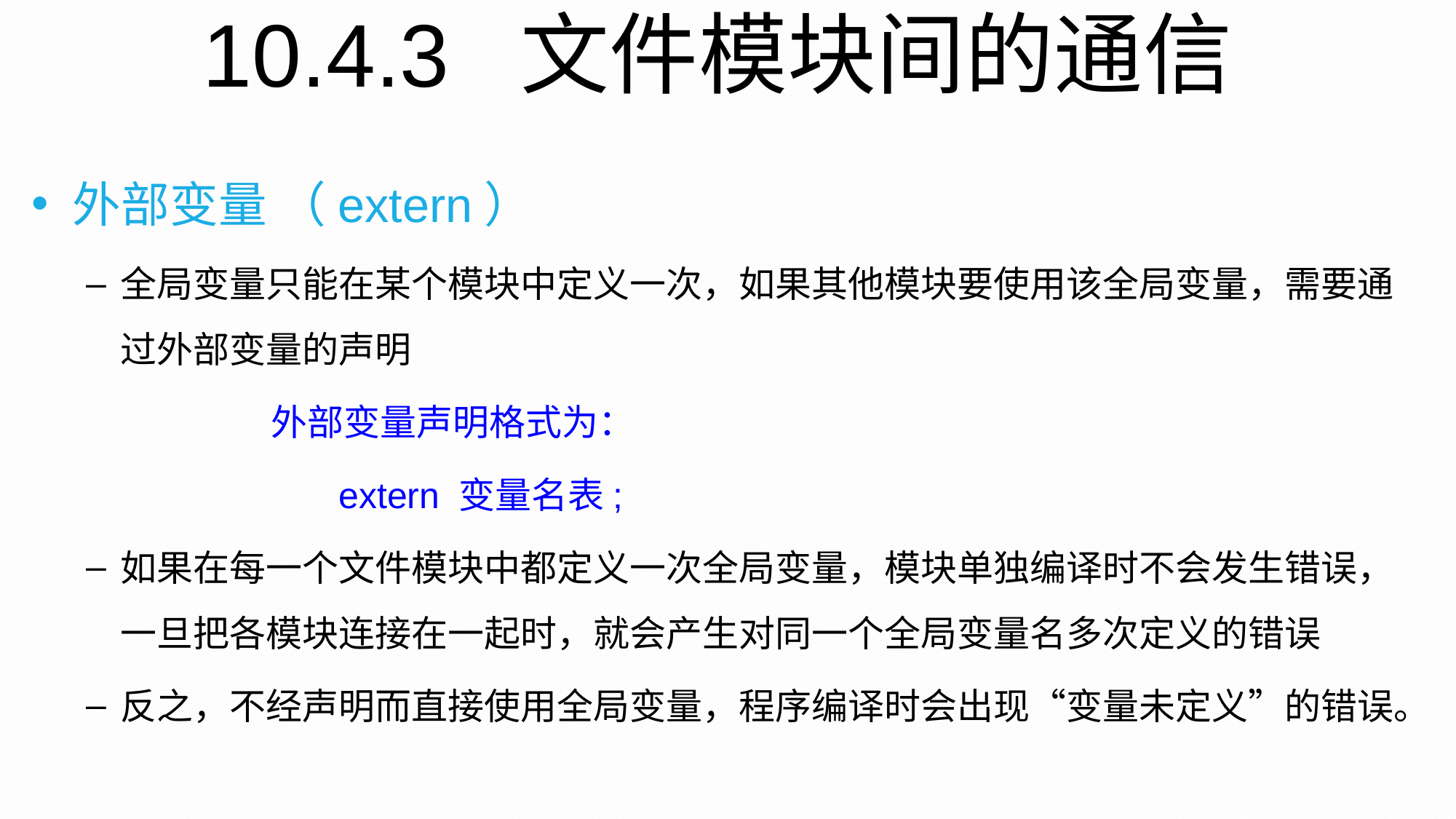

10.4.3  文件模块间的通信
外部变量 （extern）
全局变量只能在某个模块中定义一次，如果其他模块要使用该全局变量，需要通过外部变量的声明
		    外部变量声明格式为：
			extern 变量名表;
如果在每一个文件模块中都定义一次全局变量，模块单独编译时不会发生错误，一旦把各模块连接在一起时，就会产生对同一个全局变量名多次定义的错误
反之，不经声明而直接使用全局变量，程序编译时会出现“变量未定义”的错误。